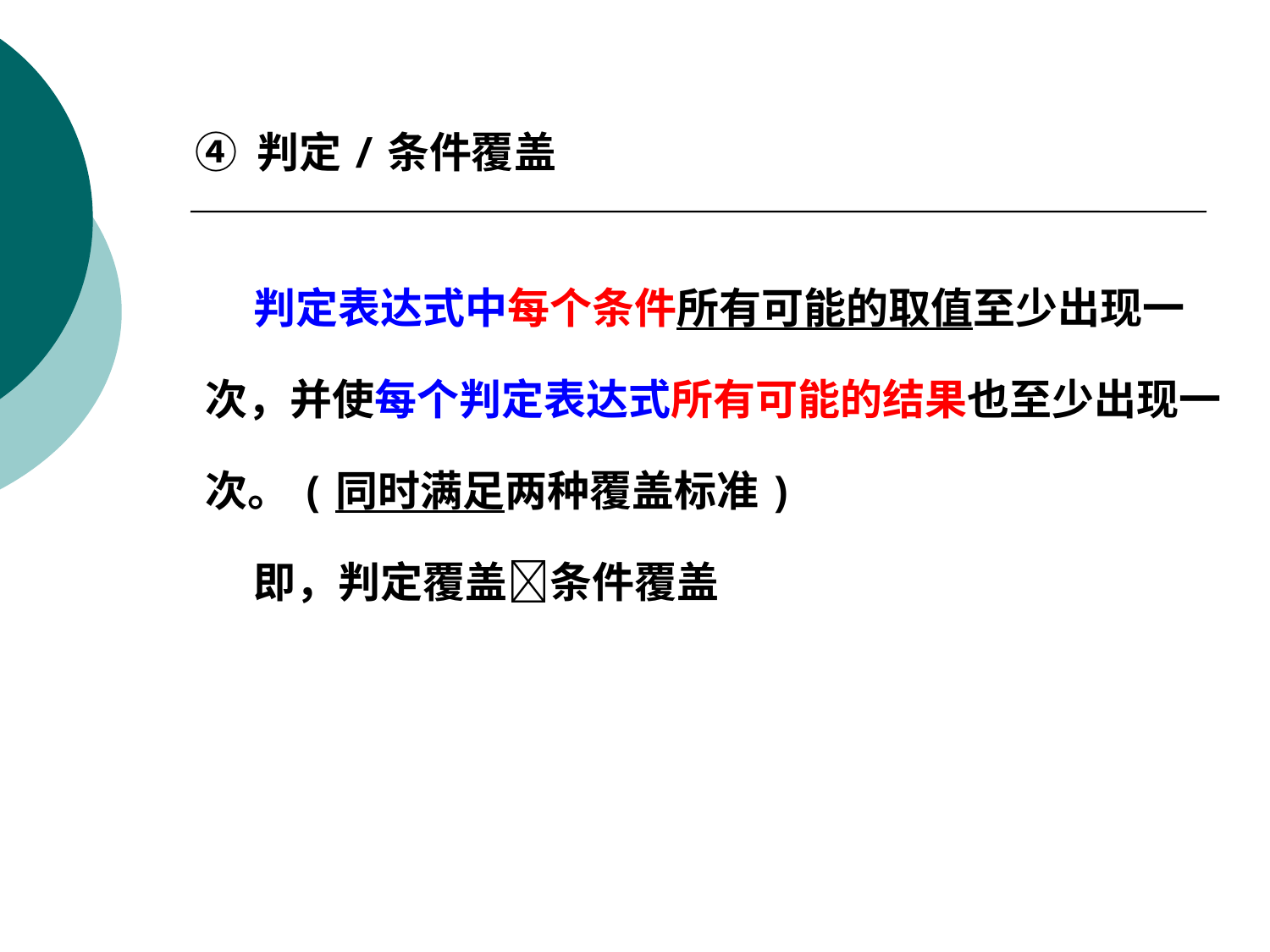

④ 判定/条件覆盖
    判定表达式中每个条件所有可能的取值至少出现一次，并使每个判定表达式所有可能的结果也至少出现一次。(同时满足两种覆盖标准)
    即，判定覆盖∧条件覆盖